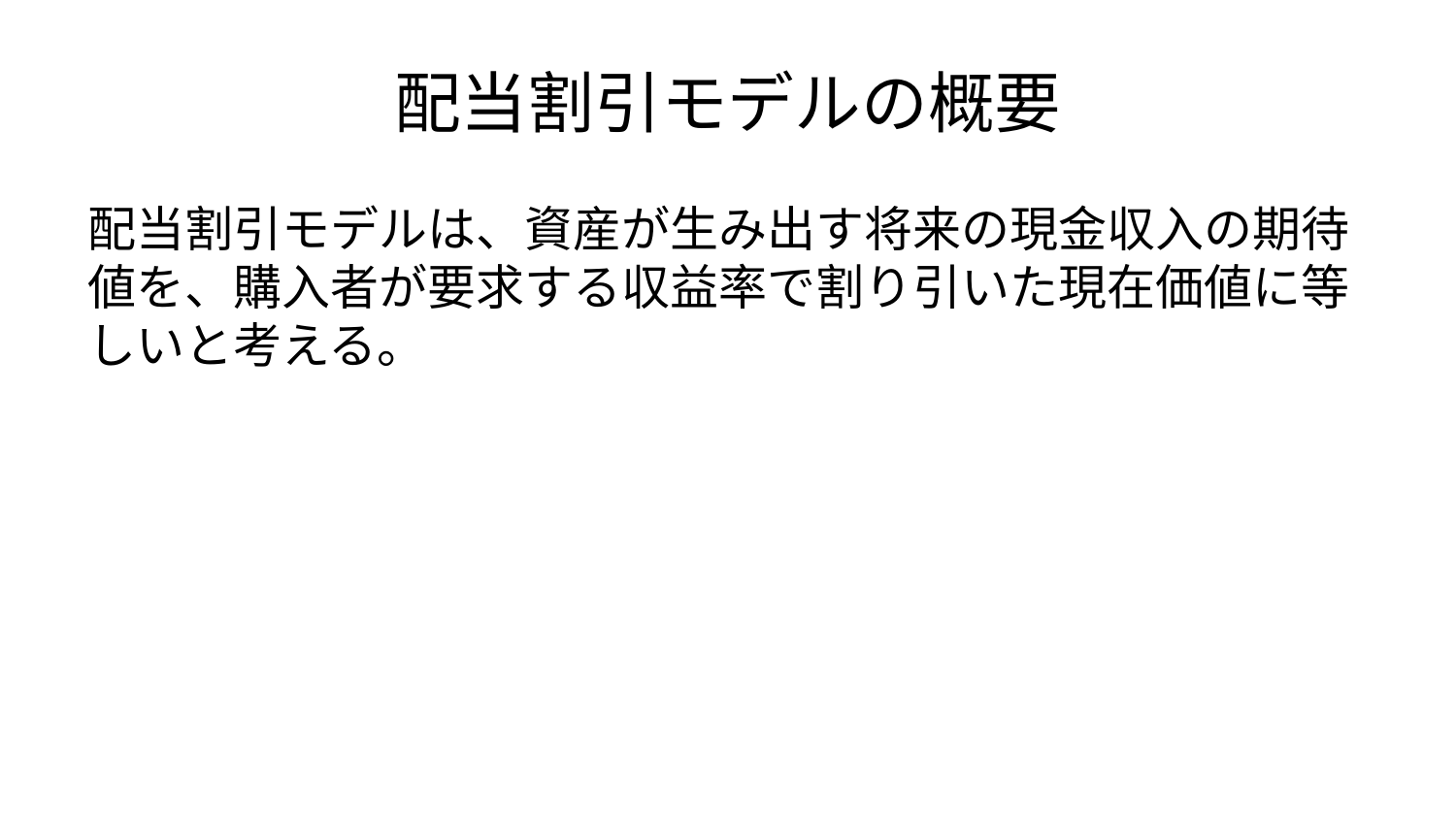

# 配当割引モデルの概要
配当割引モデルは、資産が生み出す将来の現金収入の期待値を、購入者が要求する収益率で割り引いた現在価値に等しいと考える。